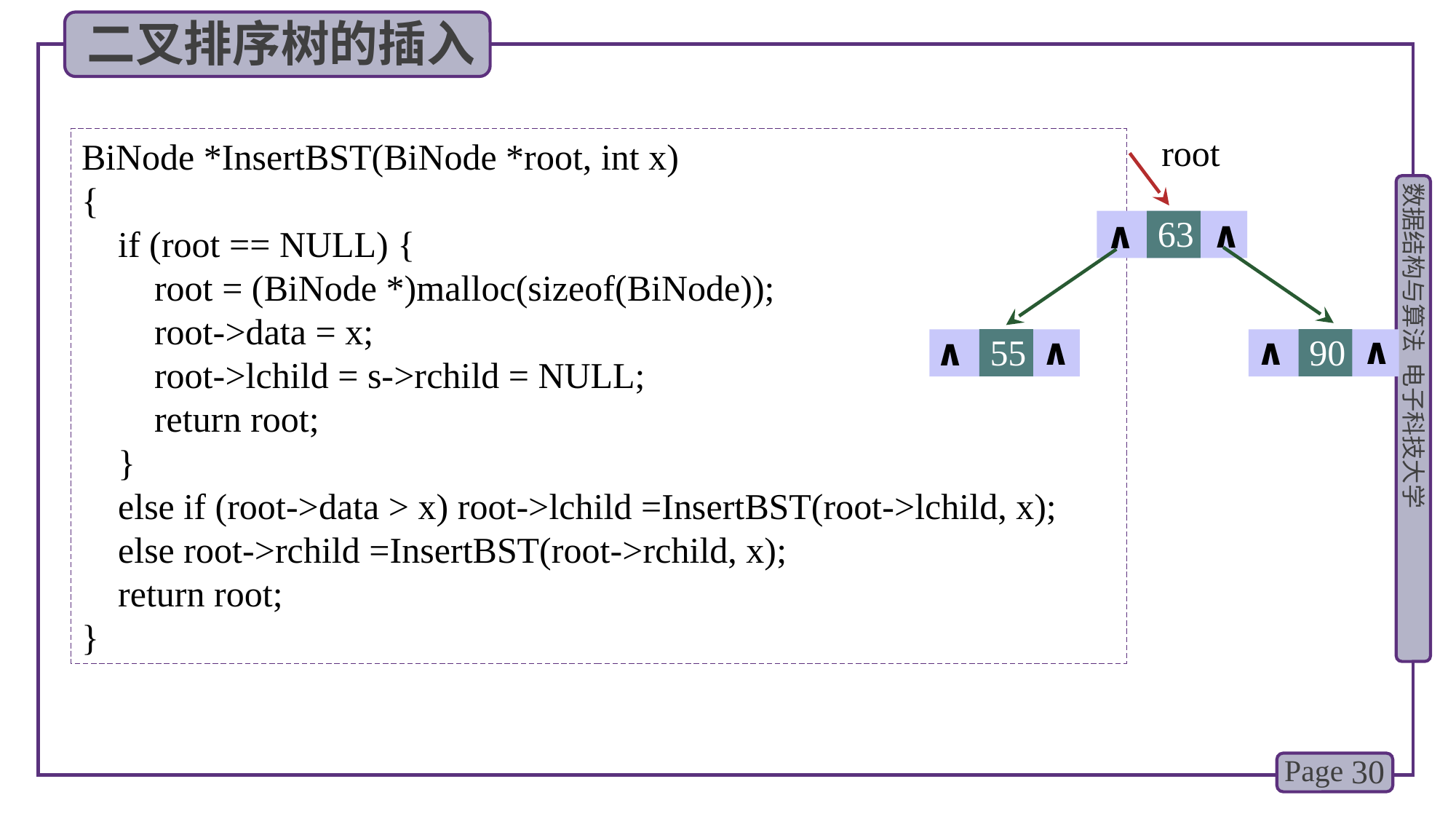

二叉排序树的插入

root

63

BiNode *InsertBST(BiNode *root, int x)
{
    if (root == NULL) {
        root = (BiNode *)malloc(sizeof(BiNode));
        root->data = x;
        root->lchild = s->rchild = NULL;
        return root;
    }
    else if (root->data > x) root->lchild =InsertBST(root->lchild, x);
    else root->rchild =InsertBST(root->rchild, x);
    return root;
}
∧
∧

∧
∧
90

∧
∧
55